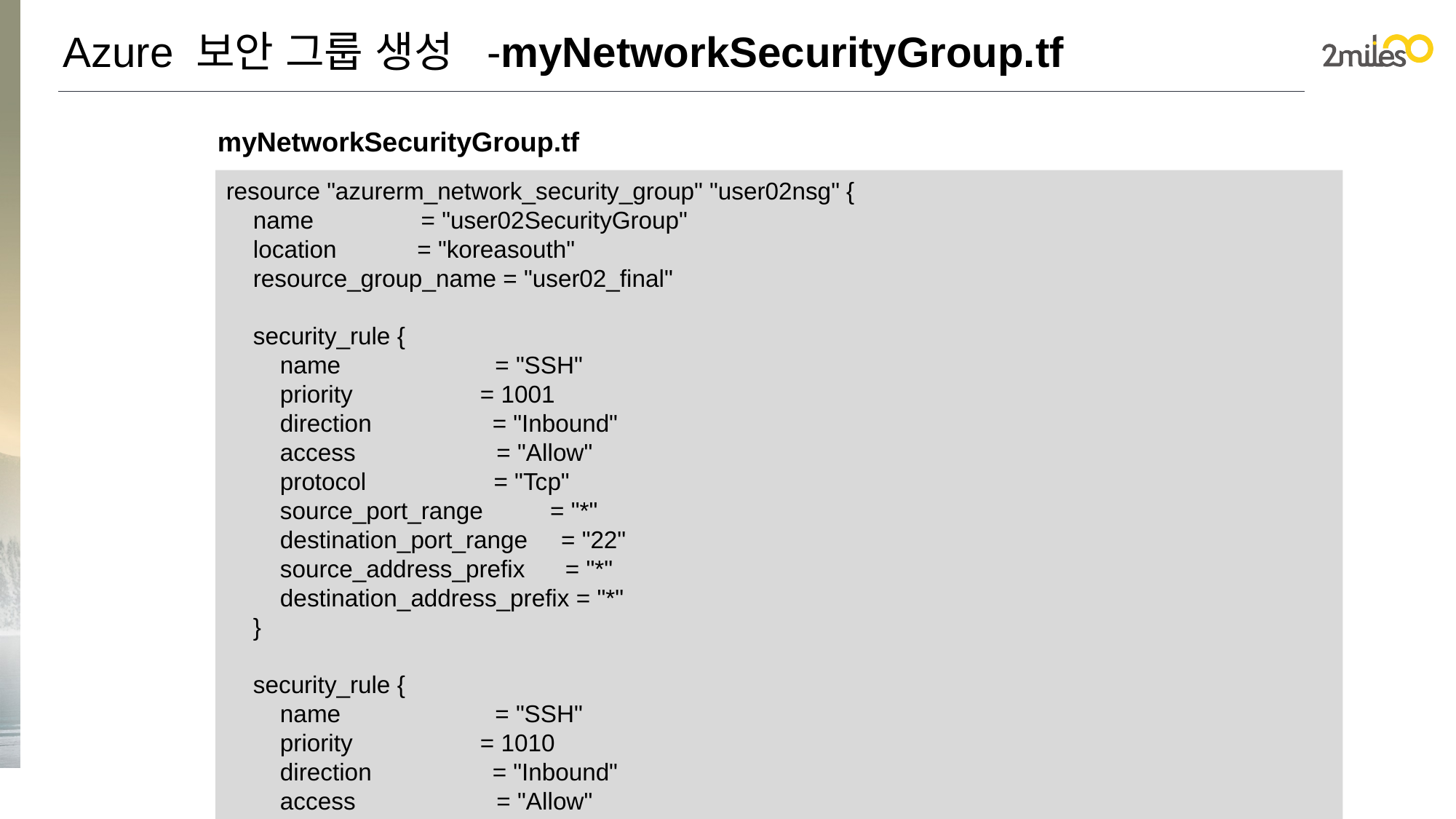

Azure 보안 그룹 생성  -myNetworkSecurityGroup.tf

myNetworkSecurityGroup.tf
resource "azurerm_network_security_group" "user02nsg" {
    name                = "user02SecurityGroup"
    location            = "koreasouth"
    resource_group_name = "user02_final"

    security_rule {
        name                       = "SSH"
        priority                   = 1001
        direction                  = "Inbound"
        access                     = "Allow"
        protocol                   = "Tcp"
        source_port_range          = "*"
        destination_port_range     = "22"
        source_address_prefix      = "*"
        destination_address_prefix = "*"
    }

    security_rule {
        name                       = "SSH"
        priority                   = 1010
        direction                  = "Inbound"
        access                     = "Allow"
        protocol                   = "Tcp"
        source_port_range          = "*"
        destination_port_range     = "80"
        source_address_prefix      = "*"
        destination_address_prefix = "*"

}